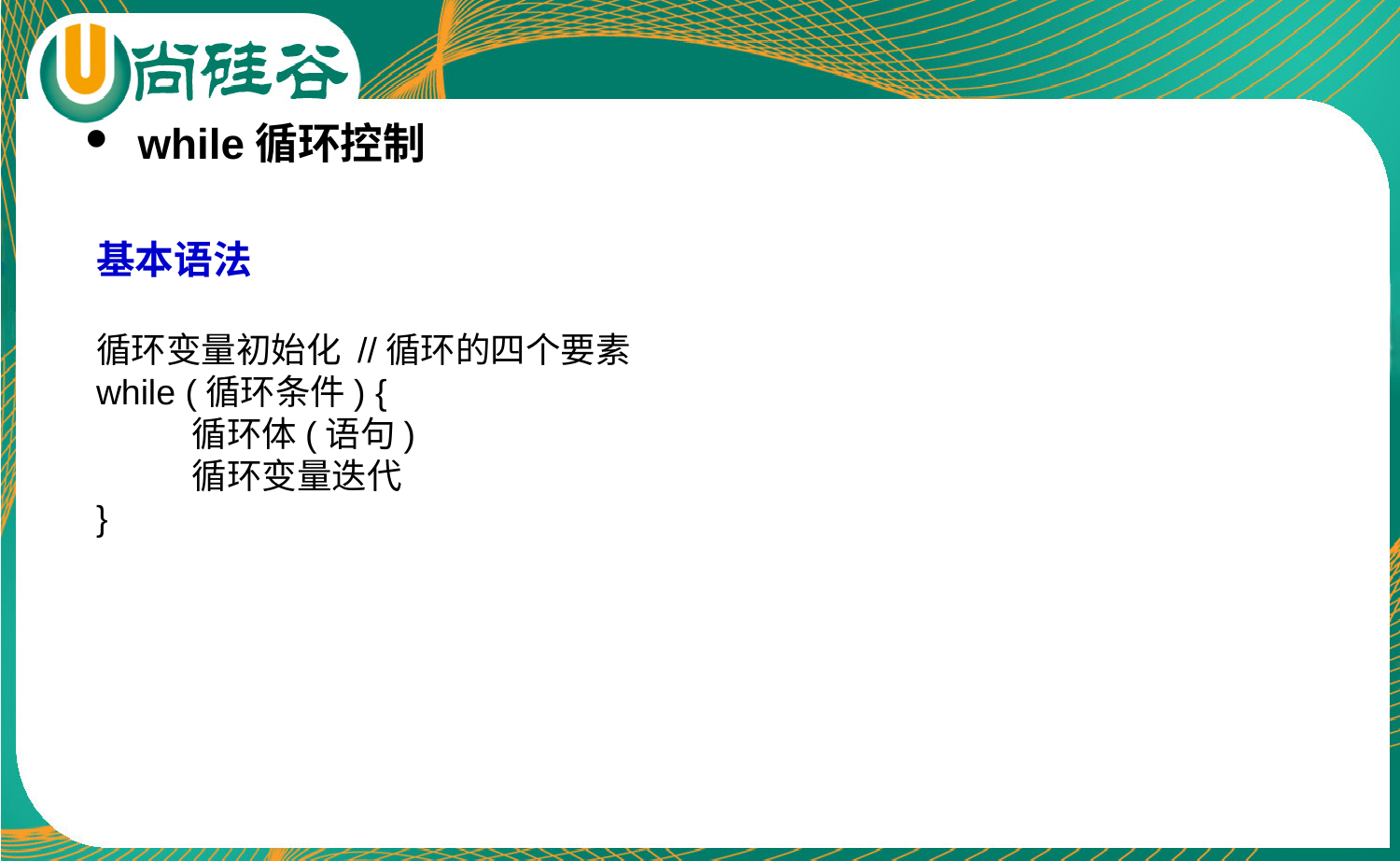

while循环控制

基本语法

循环变量初始化 //循环的四个要素
while (循环条件) {
           循环体(语句)
           循环变量迭代
}